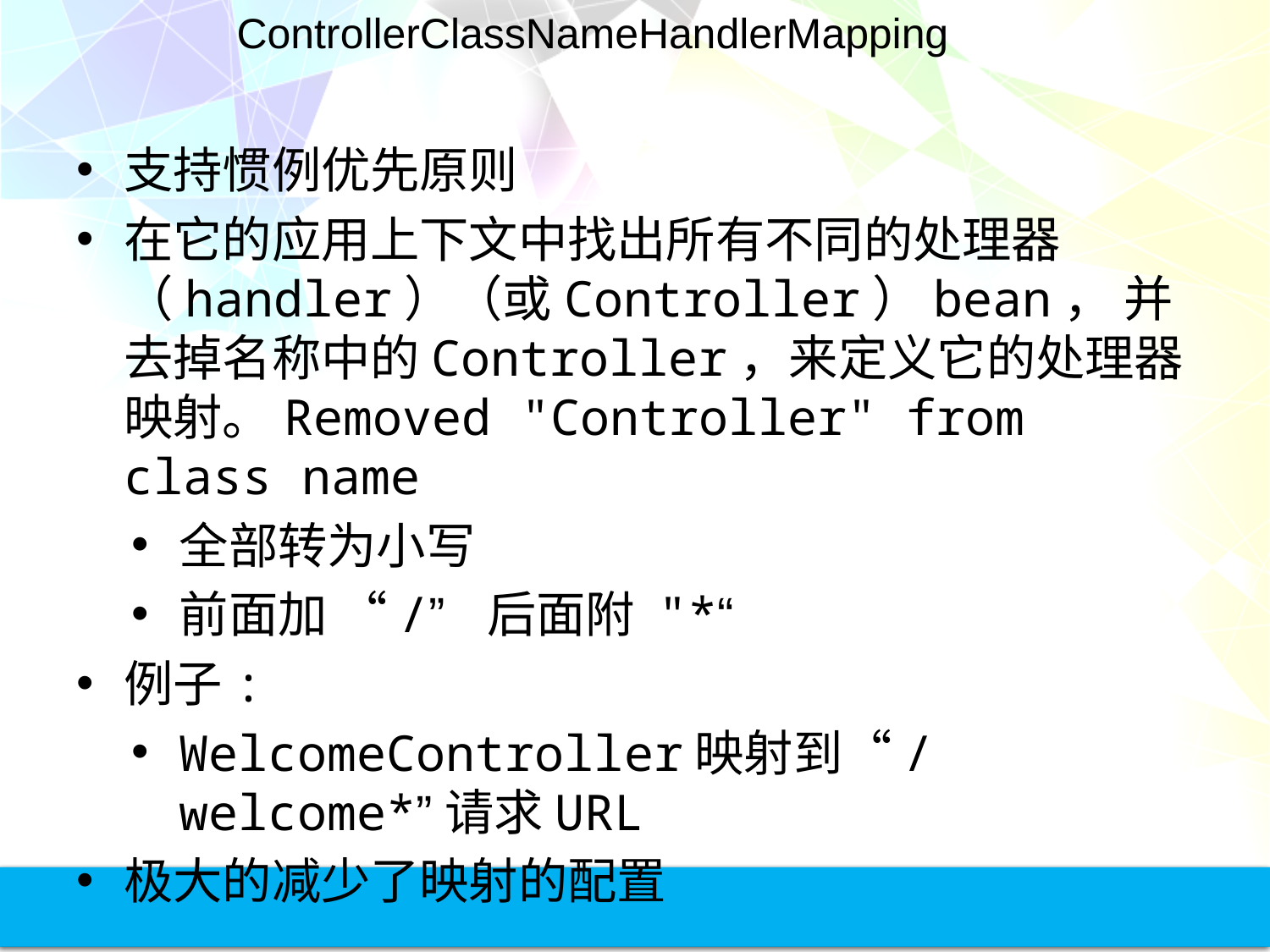

# ControllerClassNameHandlerMapping
支持惯例优先原则
在它的应用上下文中找出所有不同的处理器（handler）（或Controller）bean， 并去掉名称中的Controller，来定义它的处理器映射。Removed "Controller" from class name
全部转为小写
前面加 “/” 后面附 "*“
例子:
WelcomeController映射到“/welcome*”请求URL
极大的减少了映射的配置